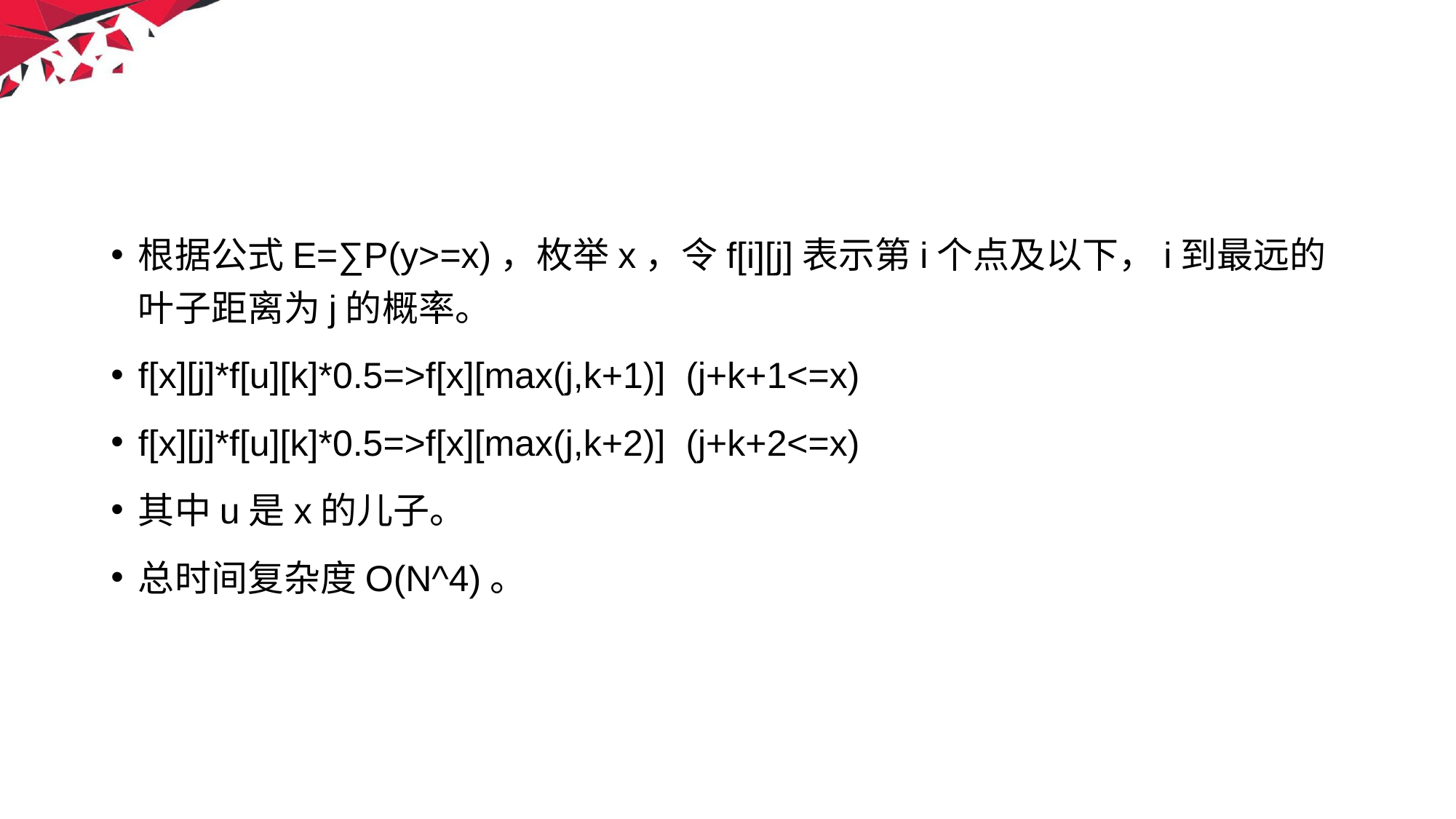

#
根据公式E=∑P(y>=x)，枚举x，令f[i][j]表示第i个点及以下，i到最远的叶子距离为j的概率。
f[x][j]*f[u][k]*0.5=>f[x][max(j,k+1)]  (j+k+1<=x)
f[x][j]*f[u][k]*0.5=>f[x][max(j,k+2)]  (j+k+2<=x)
其中u是x的儿子。
总时间复杂度O(N^4)。